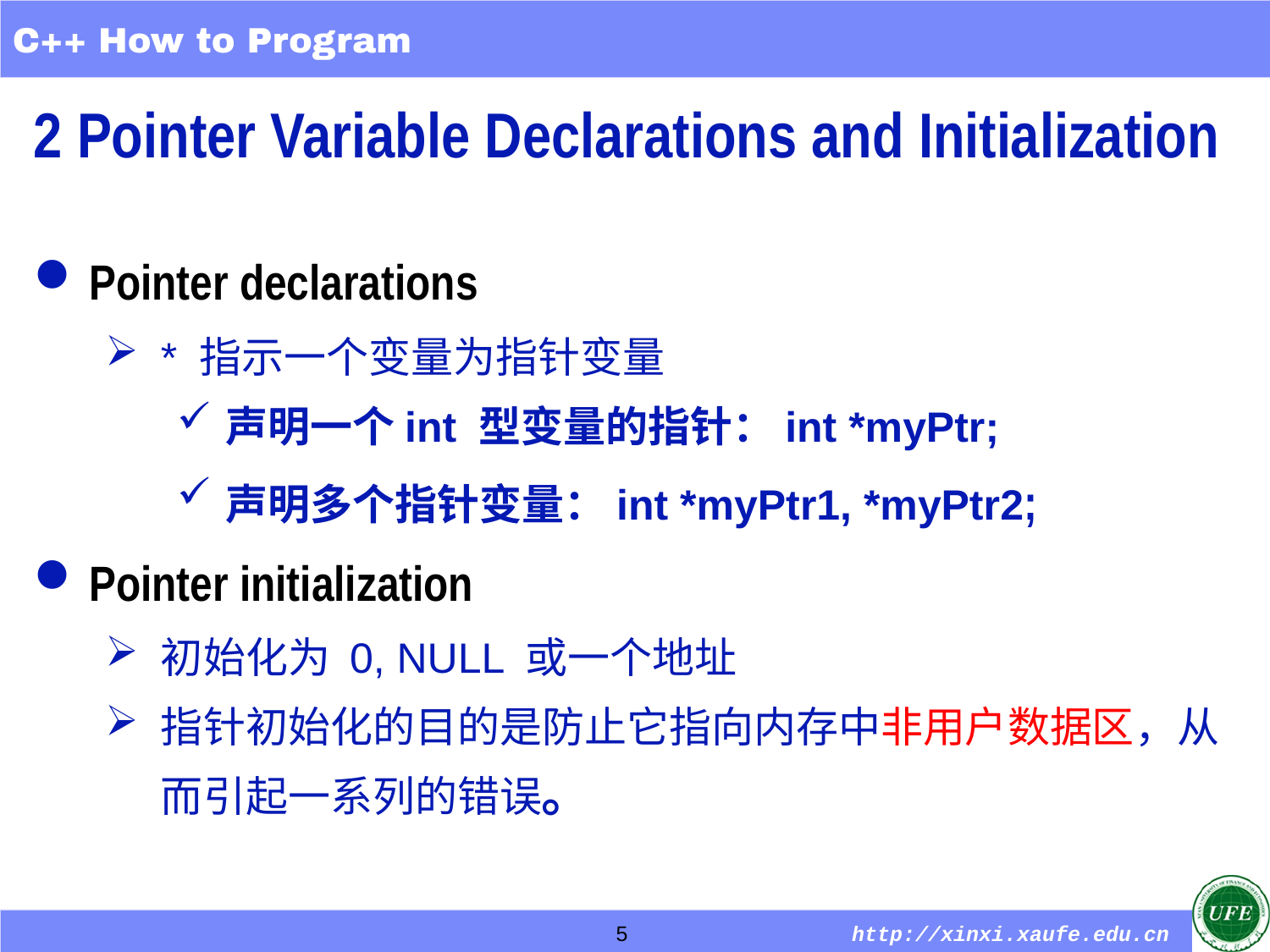

2 Pointer Variable Declarations and Initialization
Pointer declarations
* 指示一个变量为指针变量
声明一个int 型变量的指针：int *myPtr;
声明多个指针变量：int *myPtr1, *myPtr2;
Pointer initialization
初始化为 0, NULL 或一个地址
指针初始化的目的是防止它指向内存中非用户数据区，从而引起一系列的错误。
5